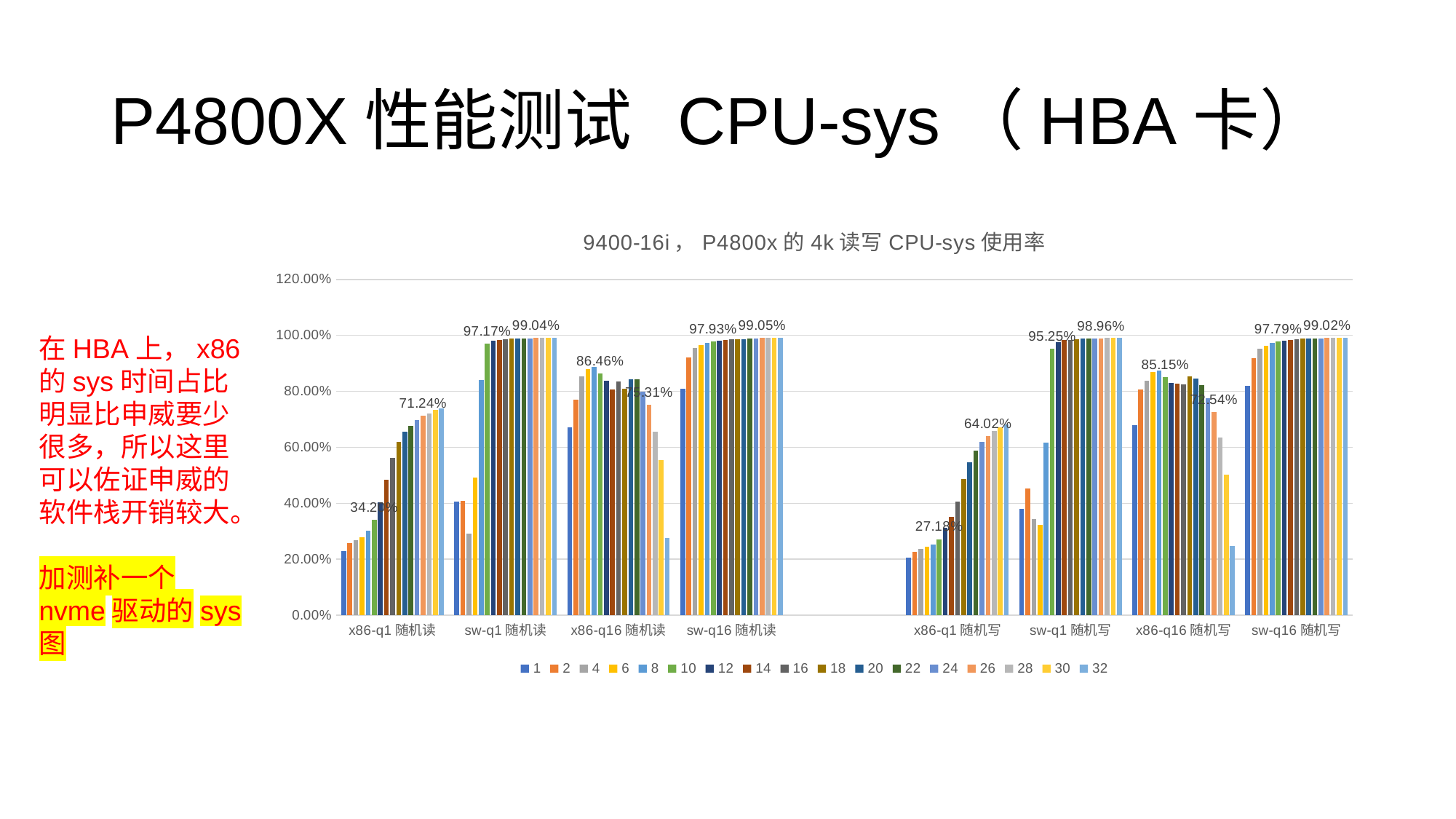

# P4800X性能测试  CPU-sys（HBA卡）

### Chart: 9400-16i，P4800x的4k读写CPU-sys使用率

| Category | 1 | 2 | 4 | 6 | 8 | 10 | 12 | 14 | 16 | 18 | 20 | 22 | 24 | 26 | 28 | 30 | 32 |
|---|---|---|---|---|---|---|---|---|---|---|---|---|---|---|---|---|---|
| x86-q1随机读 | 0.2287 | 0.2577 | 0.2671 | 0.2795 | 0.3015 | 0.342 | 0.4044 | 0.4842 | 0.5634 | 0.6206 | 0.6559 | 0.678 | 0.6968 | 0.7124 | 0.7214 | 0.7332 | 0.7389 |
| sw-q1随机读 | 0.4072 | 0.4078 | 0.2916 | 0.4907 | 0.8412 | 0.9717 | 0.9802 | 0.9834 | 0.9859 | 0.9878 | 0.9878 | 0.989 | 0.9898 | 0.9904 | 0.991 | 0.9912 | 0.9914 |
| x86-q16随机读 | 0.6713 | 0.7697 | 0.8543 | 0.8809 | 0.8885 | 0.8646 | 0.8369 | 0.8062 | 0.8356 | 0.8091 | 0.8435 | 0.8431 | 0.7996 | 0.7531 | 0.656 | 0.5548 | 0.2753 |
| sw-q16随机读 | 0.809 | 0.9219 | 0.9538 | 0.966 | 0.9732 | 0.9793 | 0.9823 | 0.9841 | 0.9852 | 0.9869 | 0.9875 | 0.9894 | 0.9897 | 0.9905 | 0.9911 | 0.9915 | 0.9916 |
|  | None | None | None | None | None | None | None | None | None | None | None | None | None | None | None | None | None |
| x86-q1随机写 | 0.2047 | 0.2279 | 0.2376 | 0.2447 | 0.2518 | 0.2718 | 0.3117 | 0.3525 | 0.4073 | 0.4869 | 0.5476 | 0.5885 | 0.62 | 0.6402 | 0.6582 | 0.6708 | 0.6812 |
| sw-q1随机写 | 0.3812 | 0.4527 | 0.3438 | 0.324 | 0.6165 | 0.9525 | 0.9769 | 0.9825 | 0.9841 | 0.9857 | 0.9876 | 0.9885 | 0.9897 | 0.9896 | 0.9906 | 0.9913 | 0.9916 |
| x86-q16随机写 | 0.6788 | 0.8058 | 0.8391 | 0.8684 | 0.8738 | 0.8515 | 0.8296 | 0.8264 | 0.8249 | 0.8524 | 0.8462 | 0.8226 | 0.7754 | 0.7254 | 0.6363 | 0.502 | 0.2485 |
| sw-q16随机写 | 0.8185 | 0.9195 | 0.952 | 0.9625 | 0.9731 | 0.9779 | 0.9816 | 0.9842 | 0.9855 | 0.9879 | 0.9877 | 0.9887 | 0.9897 | 0.9902 | 0.9904 | 0.9917 | 0.9915 |
在HBA上，x86的sys时间占比明显比申威要少很多，所以这里可以佐证申威的软件栈开销较大。

加测补一个nvme驱动的sys图